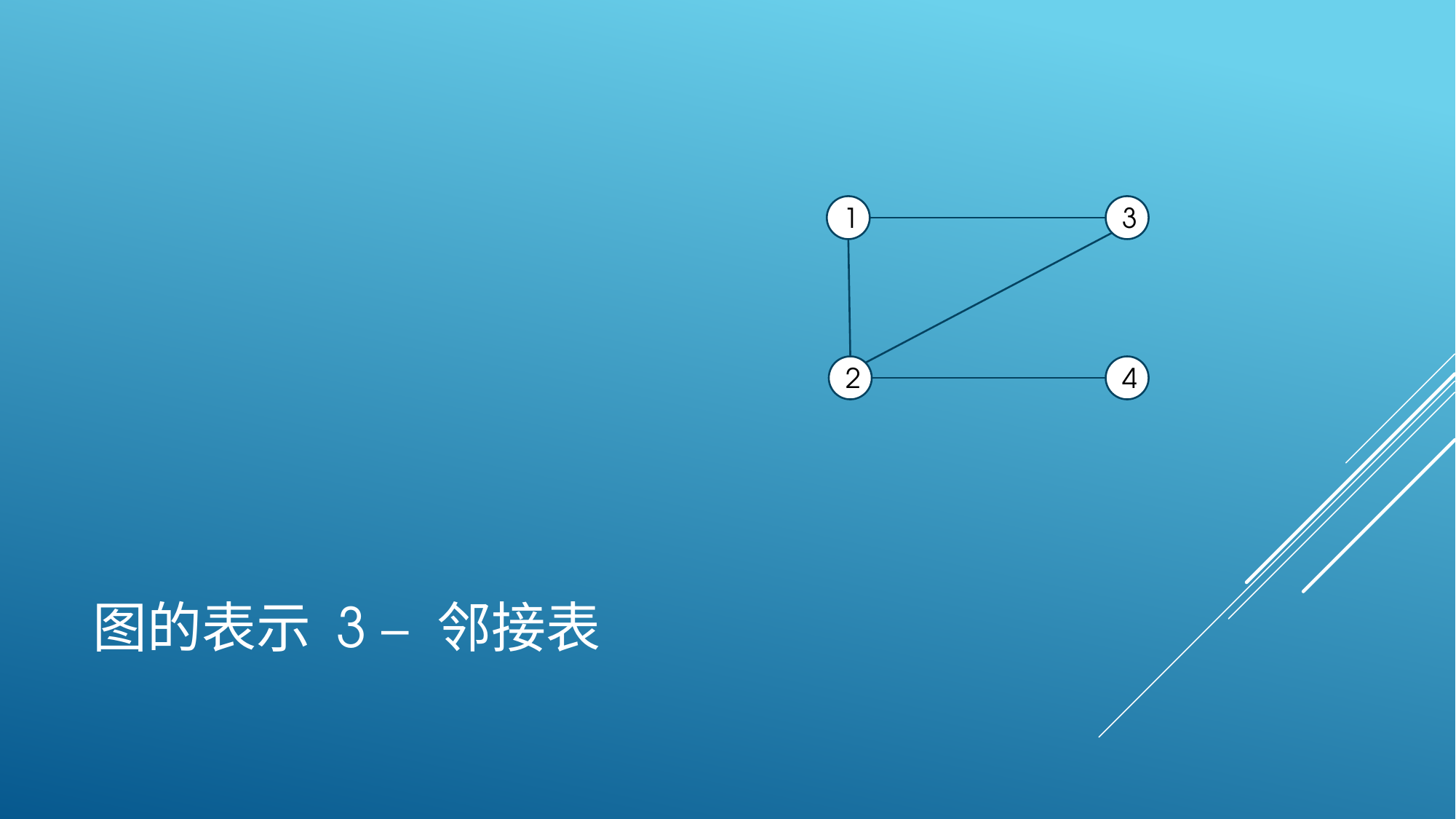

1
3
2
4
# 图的表示 3 – 邻接表